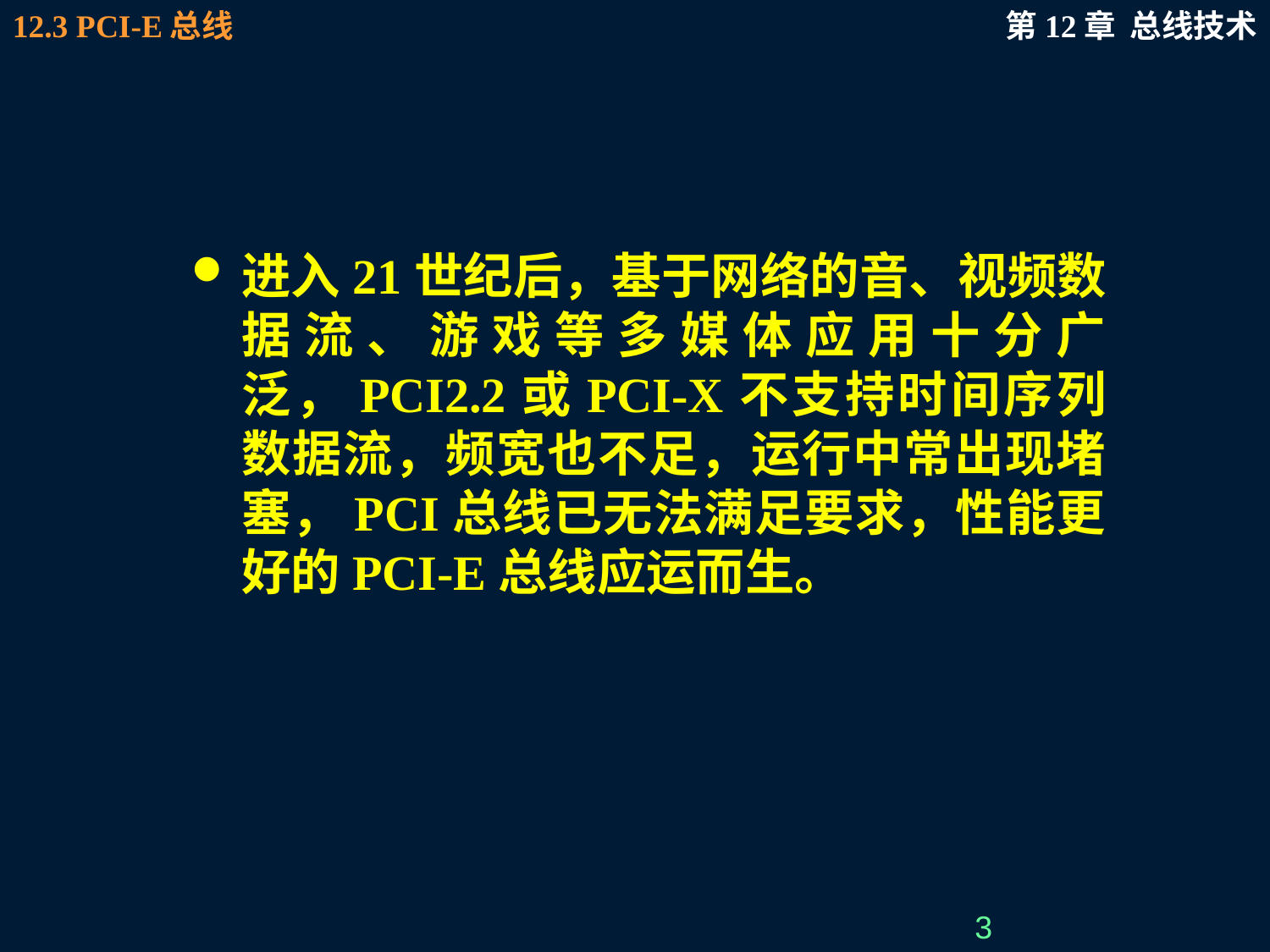

#
进入21世纪后，基于网络的音、视频数据流、游戏等多媒体应用十分广泛，PCI2.2或PCI-X不支持时间序列数据流，频宽也不足，运行中常出现堵塞，PCI总线已无法满足要求，性能更好的PCI-E总线应运而生。